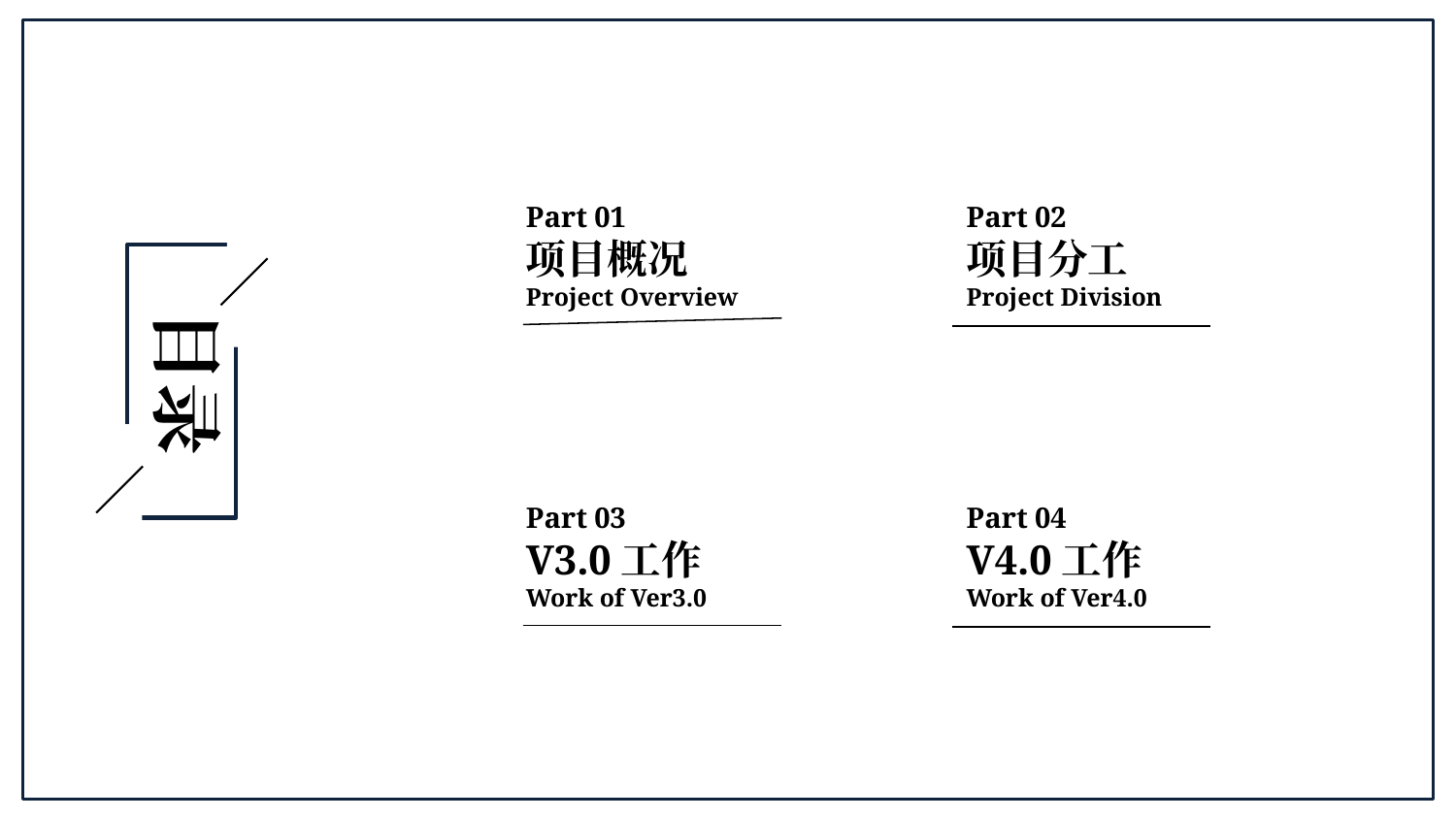

Part 01
项目概况
Project Overview
Part 02
项目分工
Project Division

目录
Part 03
V3.0工作
Work of Ver3.0
Part 04
V4.0工作
Work of Ver4.0